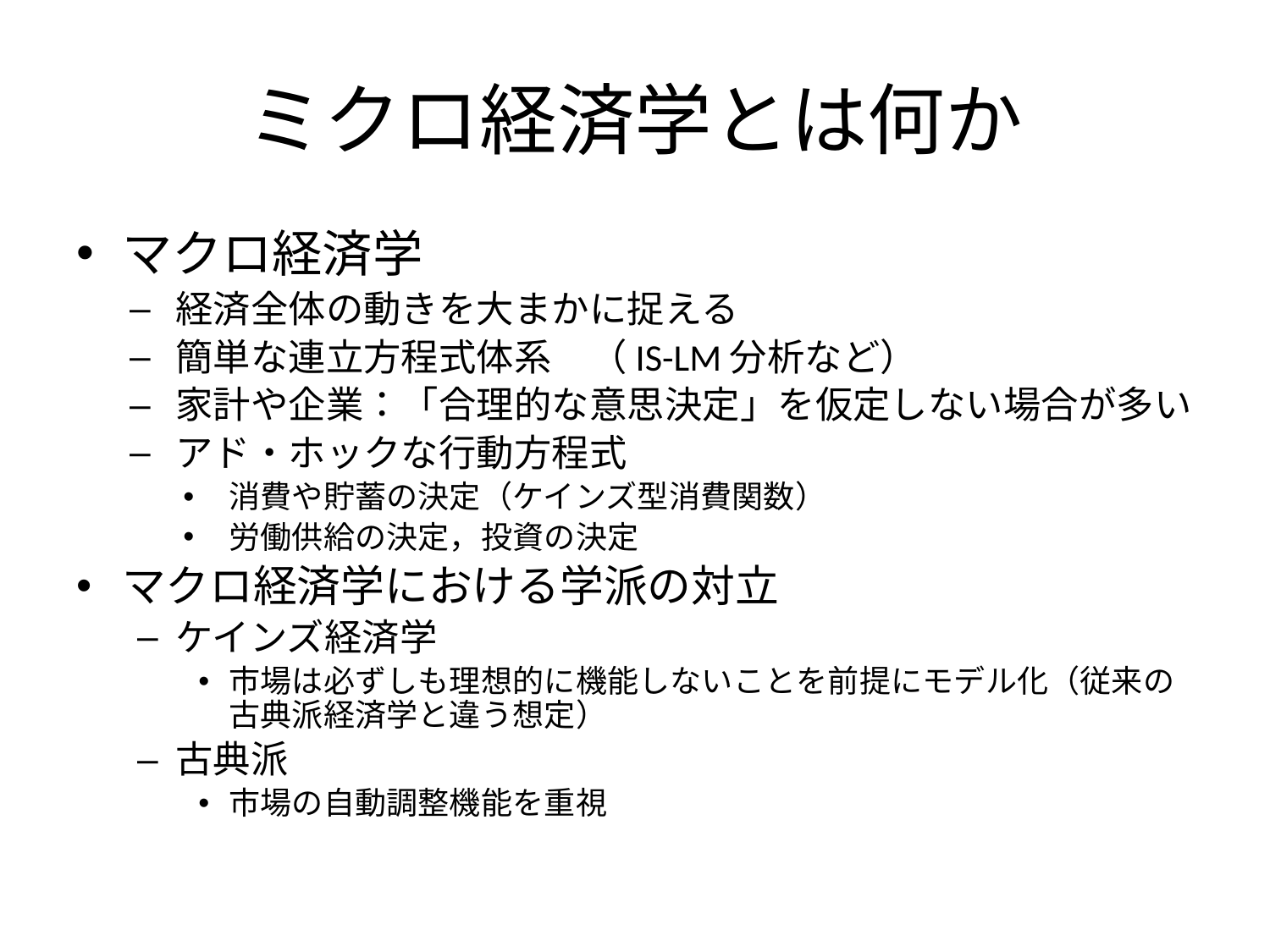

# ミクロ経済学とは何か
マクロ経済学
経済全体の動きを大まかに捉える
簡単な連立方程式体系　（IS-LM分析など）
家計や企業：「合理的な意思決定」を仮定しない場合が多い
アド・ホックな行動方程式
消費や貯蓄の決定（ケインズ型消費関数）
労働供給の決定，投資の決定
マクロ経済学における学派の対立
ケインズ経済学
市場は必ずしも理想的に機能しないことを前提にモデル化（従来の古典派経済学と違う想定）
古典派
市場の自動調整機能を重視